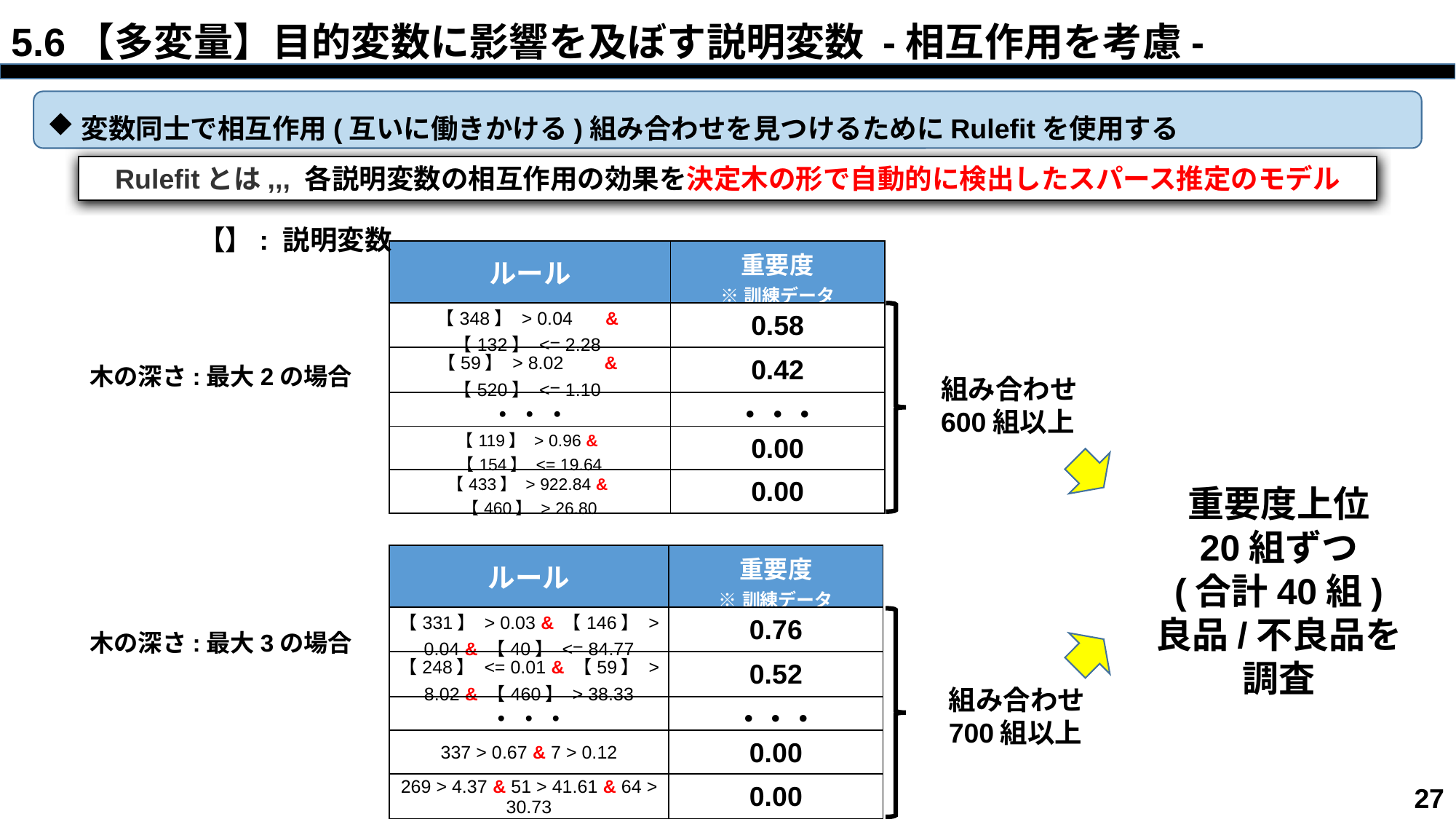

# 5.6【多変量】目的変数に影響を及ぼす説明変数 -相互作用を考慮-
変数同士で相互作用(互いに働きかける)組み合わせを見つけるためにRulefitを使用する
Rulefitとは,,, 各説明変数の相互作用の効果を決定木の形で自動的に検出したスパース推定のモデル
【】: 説明変数
| ルール | 重要度 ※訓練データ |
| --- | --- |
| 【348】 > 0.04 　& 【132】 <= 2.28 | 0.58 |
| 【59】 > 8.02 　 & 【520】 <= 1.10 | 0.42 |
| ・・・ | ・・・ |
| 【119】 > 0.96 & 【154】 <= 19.64 | 0.00 |
| 【433】 > 922.84 & 【460】 > 26.80 | 0.00 |

木の深さ:最大2の場合
組み合わせ
600組以上

重要度上位
20組ずつ
(合計40組)
良品/不良品を
調査
| ルール | 重要度 ※訓練データ |
| --- | --- |
| 【331】 > 0.03 & 【146】 > 0.04 & 【40】 <= 84.77 | 0.76 |
| 【248】 <= 0.01 & 【59】 > 8.02 & 【460】 > 38.33 | 0.52 |
| ・・・ | ・・・ |
| 337 > 0.67 & 7 > 0.12 | 0.00 |
| 269 > 4.37 & 51 > 41.61 & 64 > 30.73 | 0.00 |

木の深さ:最大3の場合

組み合わせ
700組以上
27